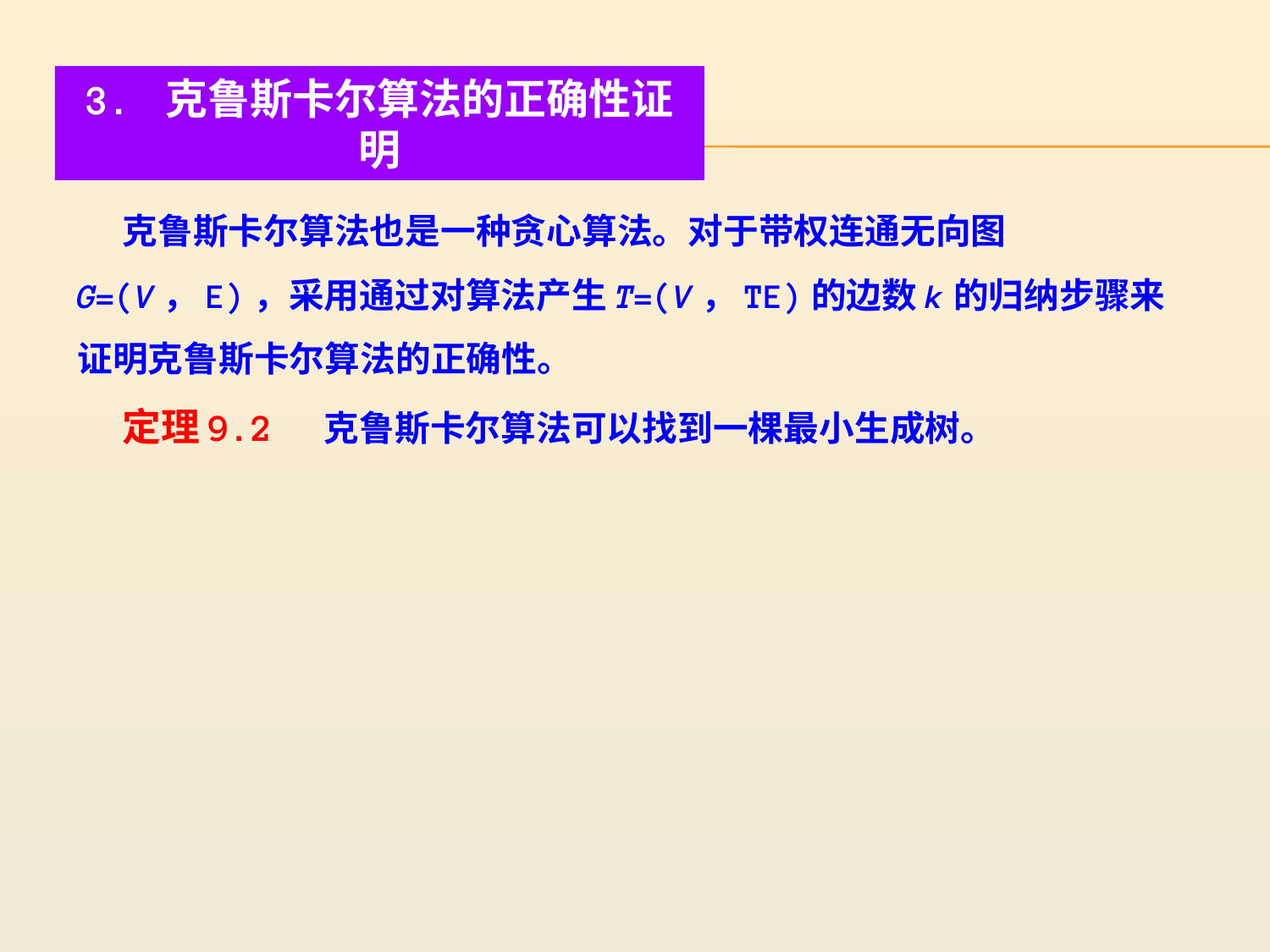

3. 克鲁斯卡尔算法的正确性证明
    克鲁斯卡尔算法也是一种贪心算法。对于带权连通无向图G=(V，E)，采用通过对算法产生T=(V，TE)的边数k的归纳步骤来证明克鲁斯卡尔算法的正确性。
    定理9.2  克鲁斯卡尔算法可以找到一棵最小生成树。